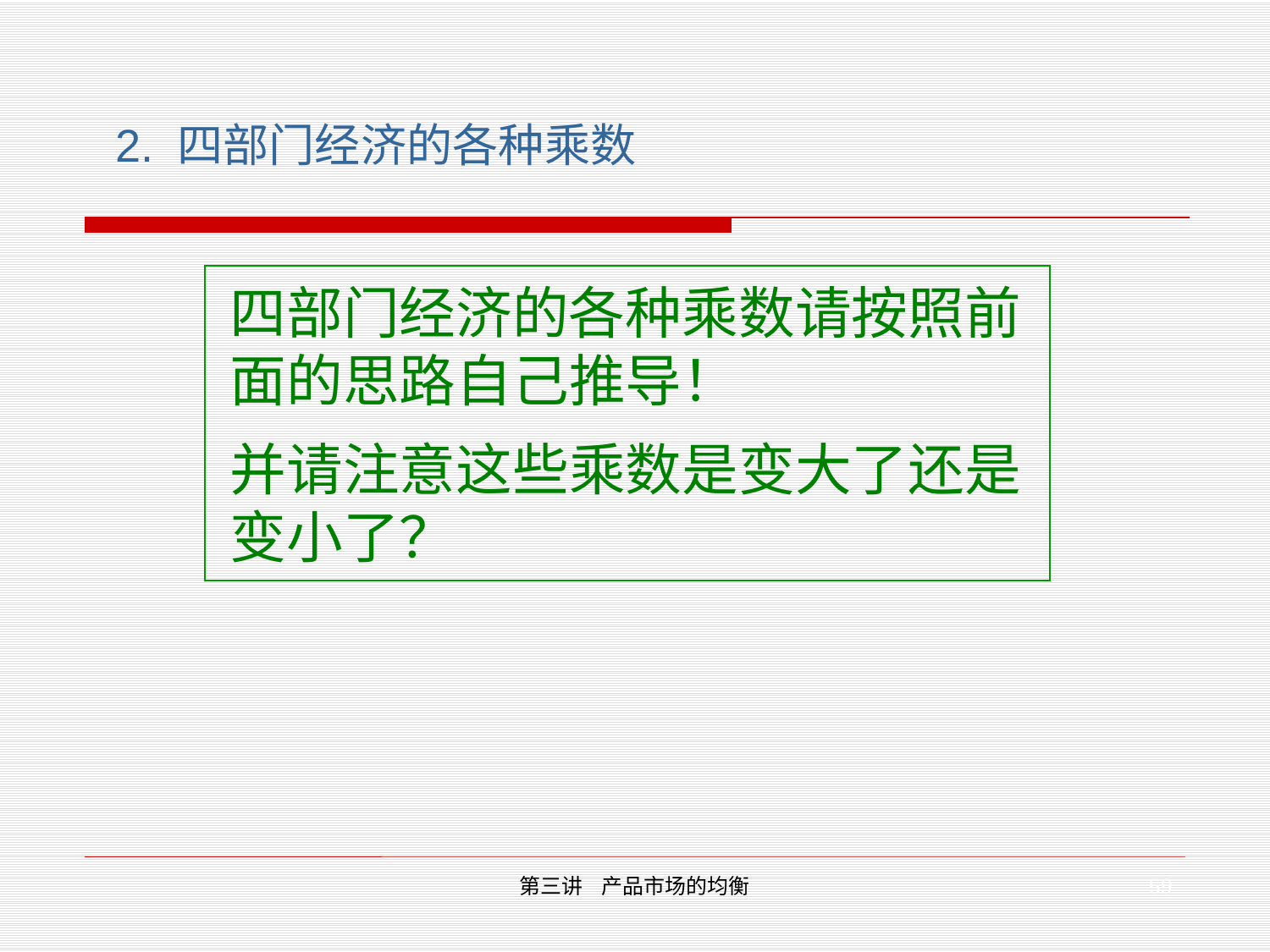

2. 四部门经济的各种乘数
四部门经济的各种乘数请按照前面的思路自己推导！
并请注意这些乘数是变大了还是变小了？
59
第三讲    产品市场的均衡